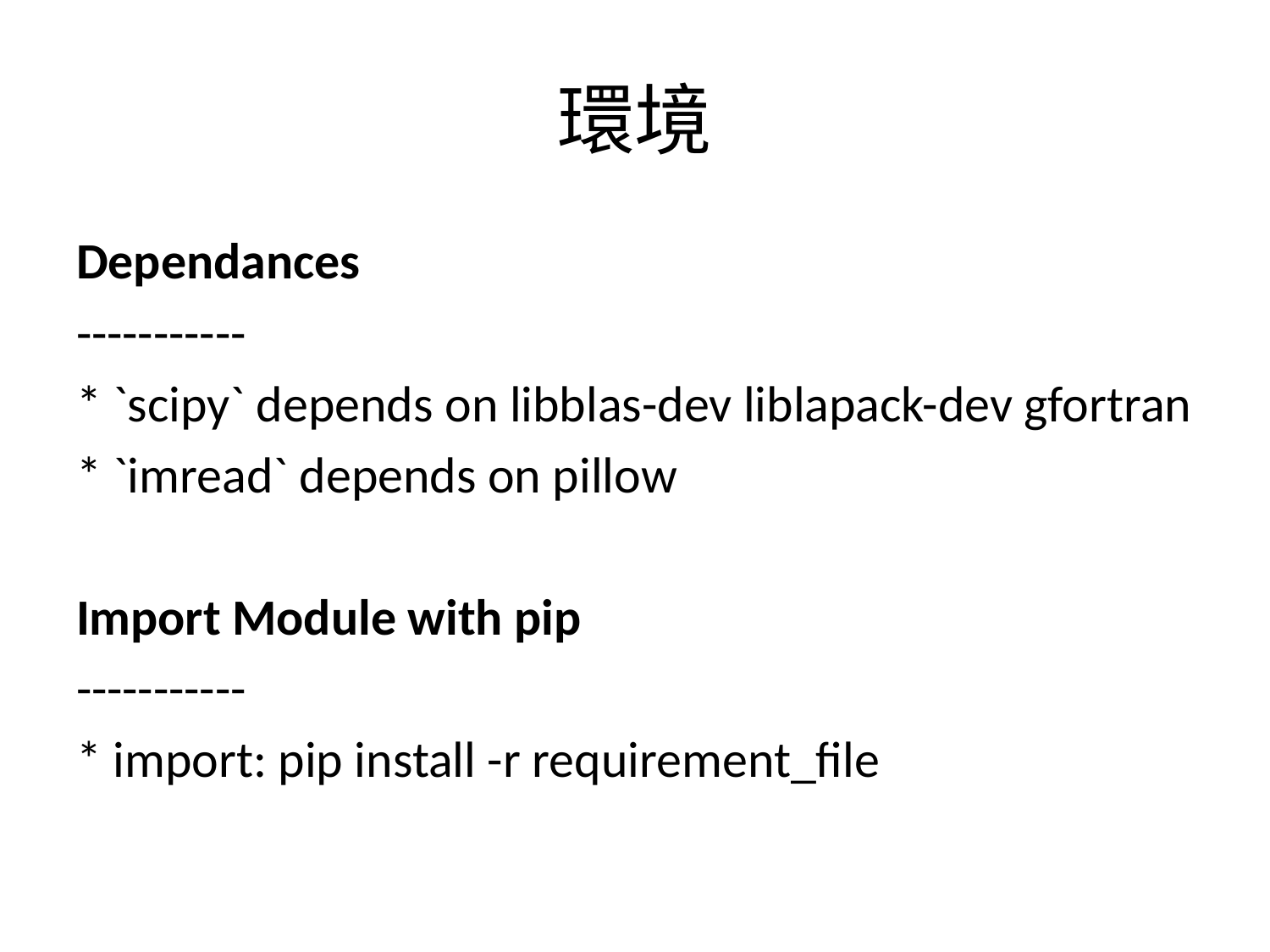

# 環境
Dependances
-----------
* `scipy` depends on libblas-dev liblapack-dev gfortran
* `imread` depends on pillow

Import Module with pip
-----------
* import: pip install -r requirement_file